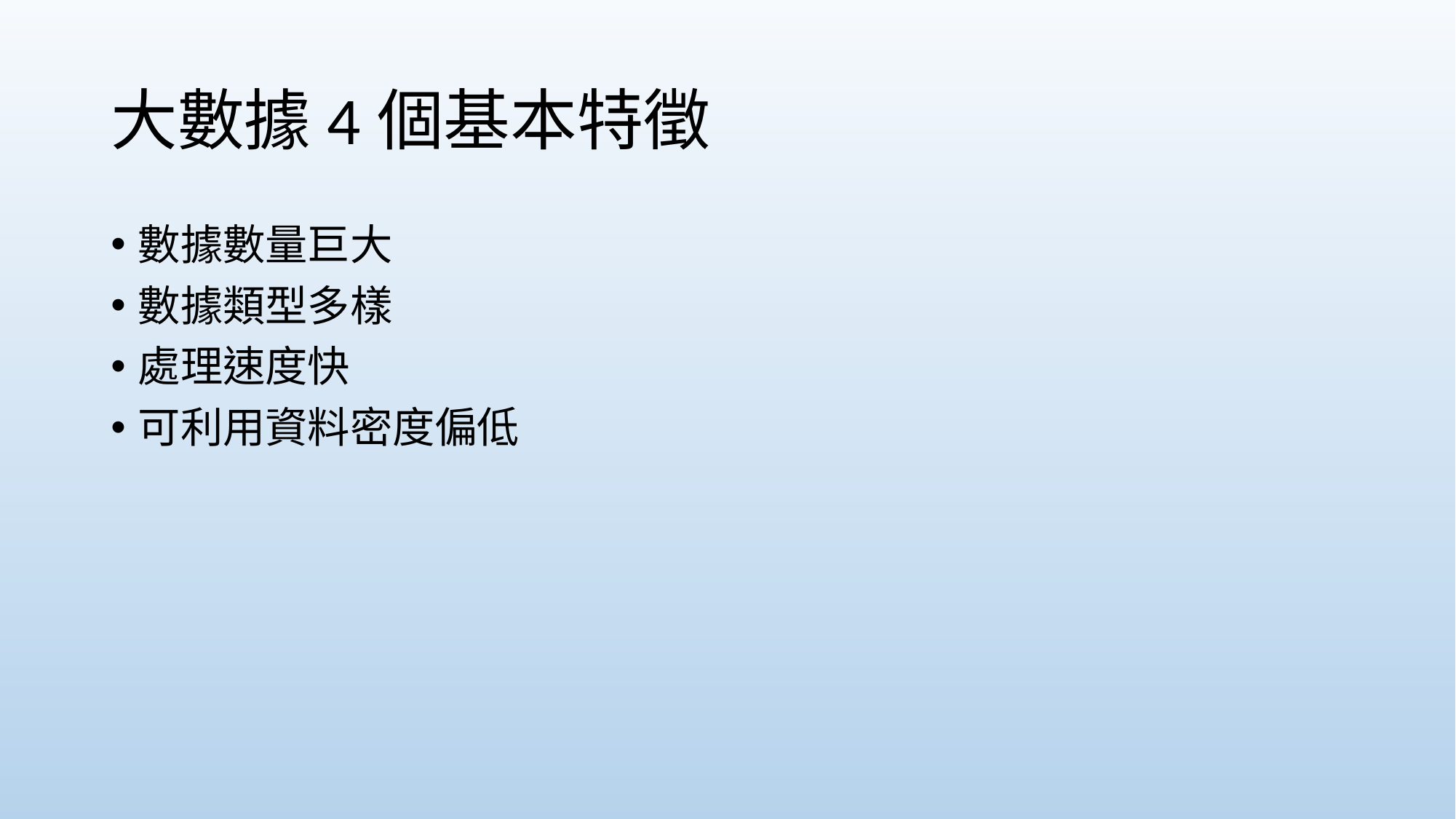

# 大數據4個基本特徵
數據數量巨大
數據類型多樣
處理速度快
可利用資料密度偏低